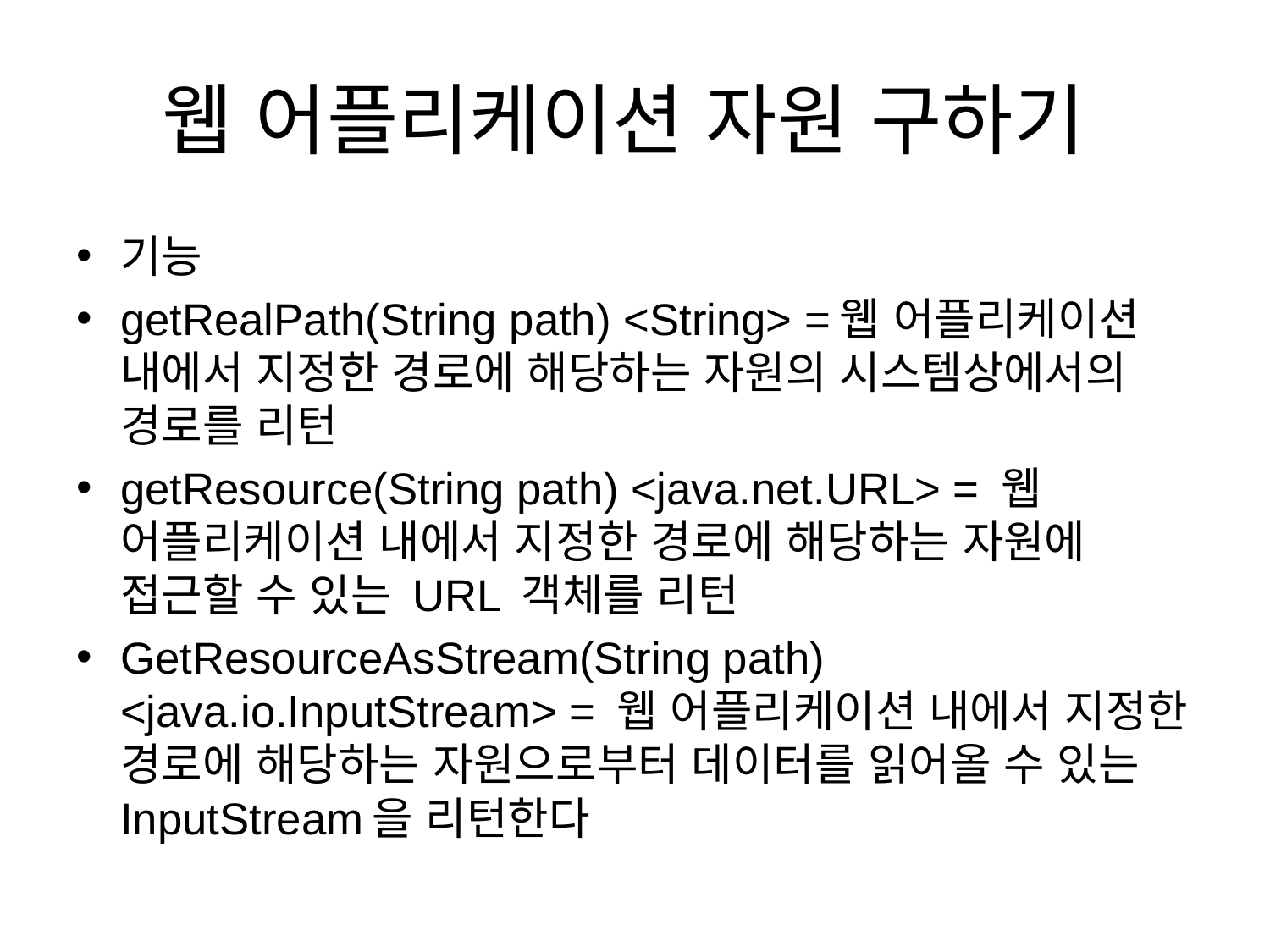

# 웹 어플리케이션 자원 구하기
기능
getRealPath(String path) <String> =웹 어플리케이션 내에서 지정한 경로에 해당하는 자원의 시스템상에서의 경로를 리턴
getResource(String path) <java.net.URL> = 웹 어플리케이션 내에서 지정한 경로에 해당하는 자원에 접근할 수 있는 URL 객체를 리턴
GetResourceAsStream(String path) <java.io.InputStream> = 웹 어플리케이션 내에서 지정한 경로에 해당하는 자원으로부터 데이터를 읽어올 수 있는 InputStream을 리턴한다